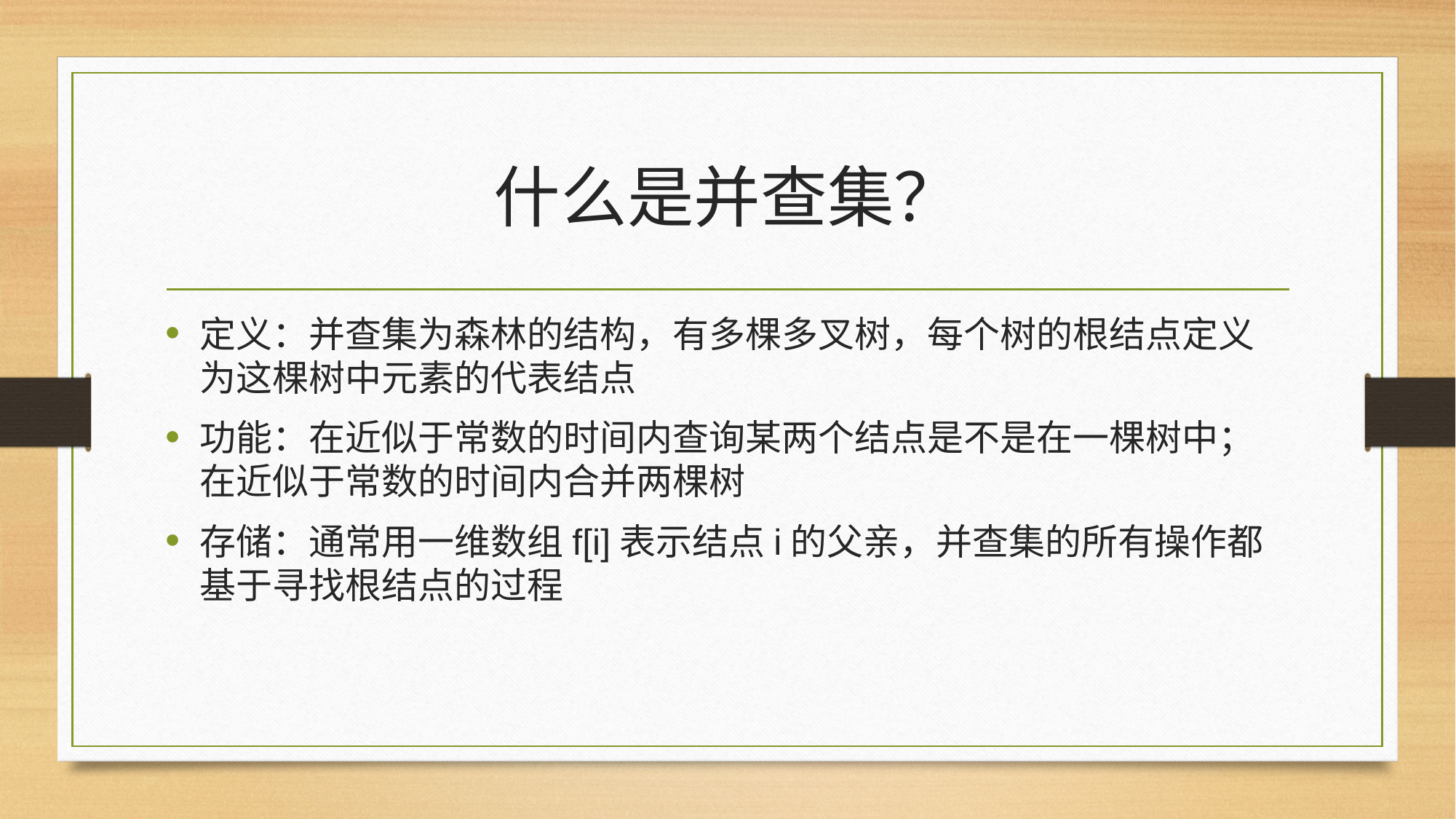

# 什么是并查集？
定义：并查集为森林的结构，有多棵多叉树，每个树的根结点定义为这棵树中元素的代表结点
功能：在近似于常数的时间内查询某两个结点是不是在一棵树中；在近似于常数的时间内合并两棵树
存储：通常用一维数组f[i]表示结点i的父亲，并查集的所有操作都基于寻找根结点的过程